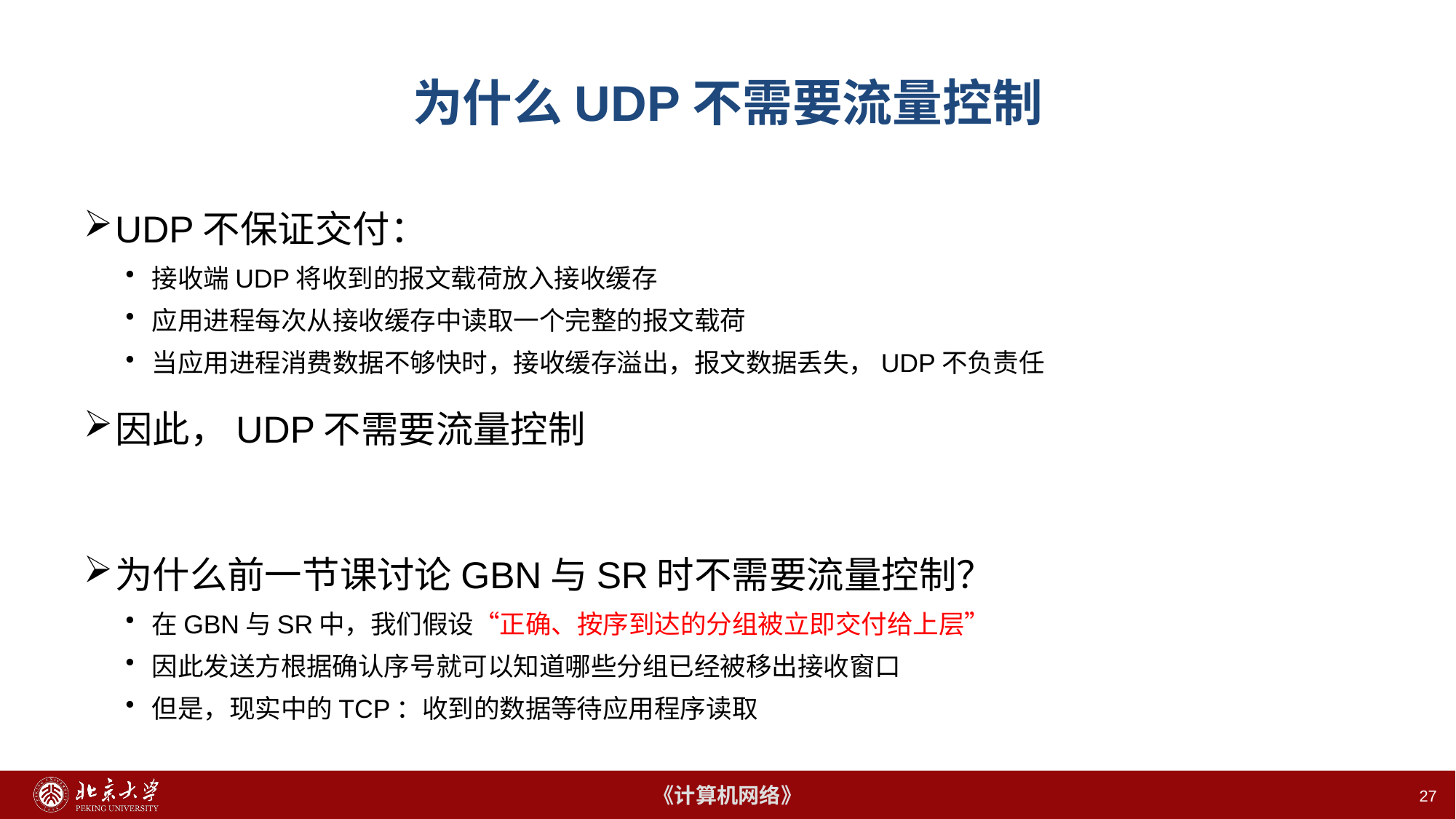

27
# 为什么UDP不需要流量控制
UDP不保证交付：
接收端UDP将收到的报文载荷放入接收缓存
应用进程每次从接收缓存中读取一个完整的报文载荷
当应用进程消费数据不够快时，接收缓存溢出，报文数据丢失，UDP不负责任
因此，UDP不需要流量控制

为什么前一节课讨论GBN与SR时不需要流量控制？
在GBN与SR中，我们假设“正确、按序到达的分组被立即交付给上层”
因此发送方根据确认序号就可以知道哪些分组已经被移出接收窗口
但是，现实中的TCP：收到的数据等待应用程序读取